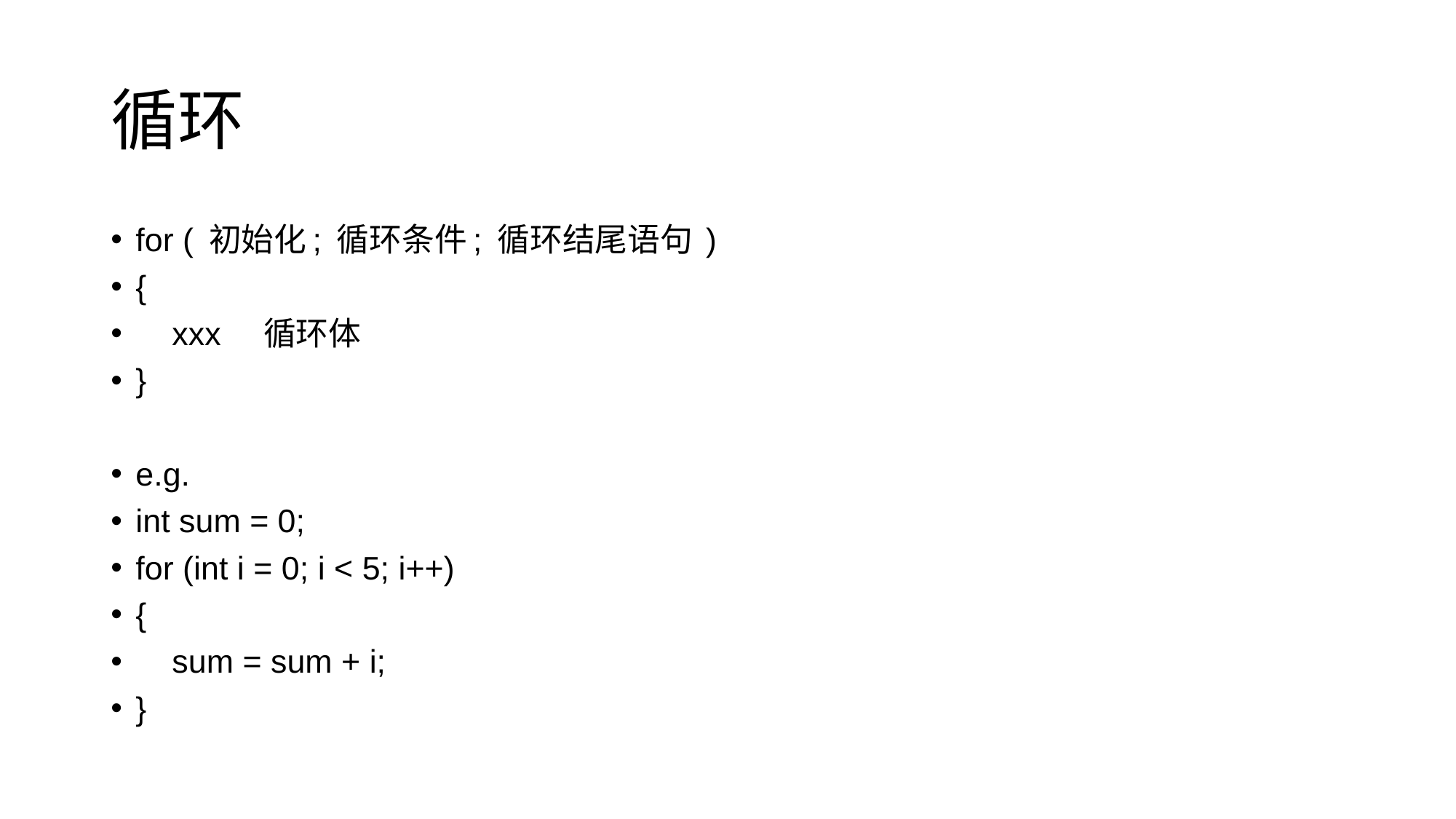

# 循环
for ( 初始化; 循环条件; 循环结尾语句 )
{
    xxx    循环体
}

e.g.
int sum = 0;
for (int i = 0; i < 5; i++)
{
    sum = sum + i;
}